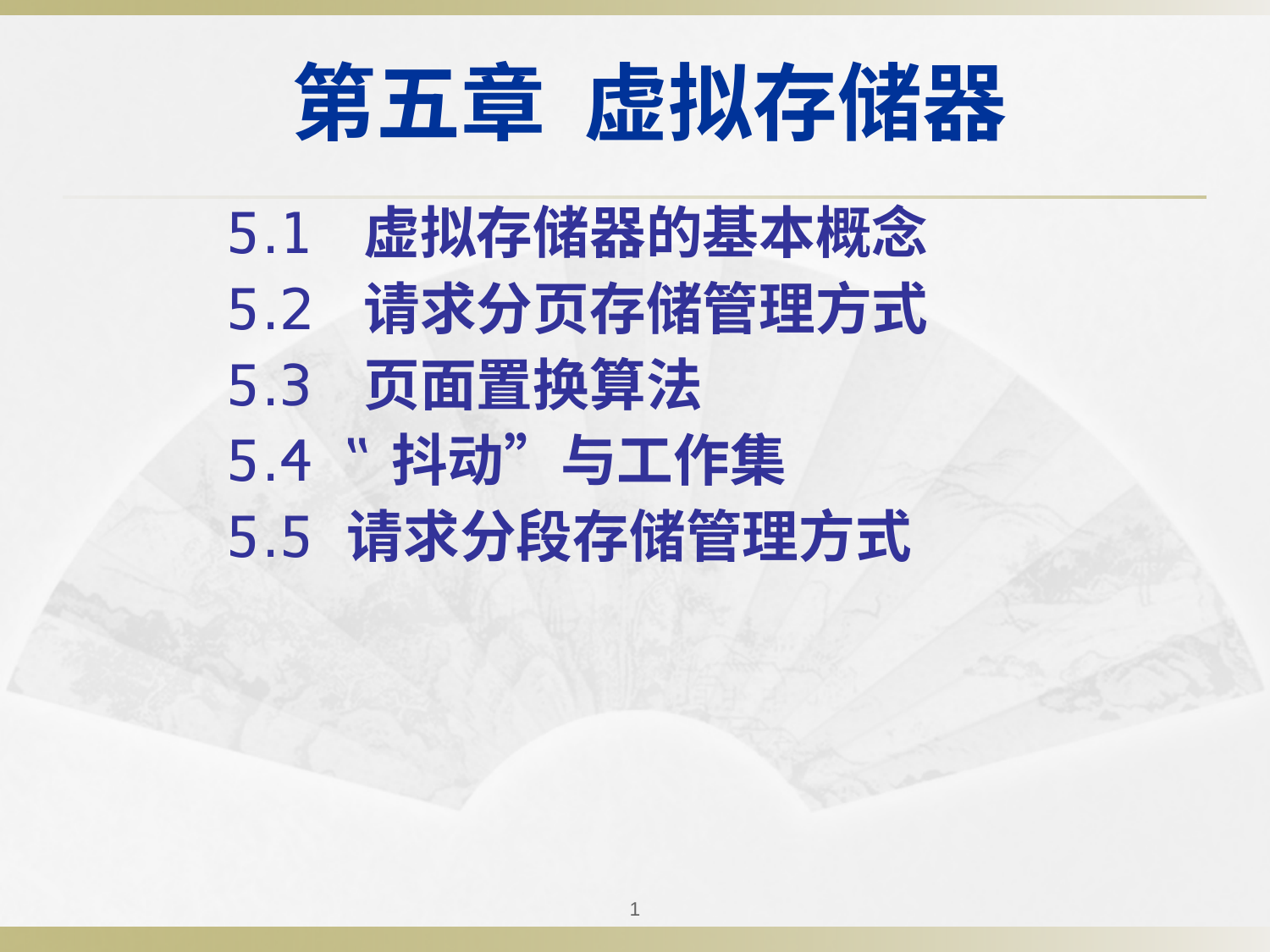

# 第五章  虚拟存储器
5.1  虚拟存储器的基本概念
5.2  请求分页存储管理方式
5.3  页面置换算法
5.4  “抖动”与工作集
5.5 请求分段存储管理方式
1